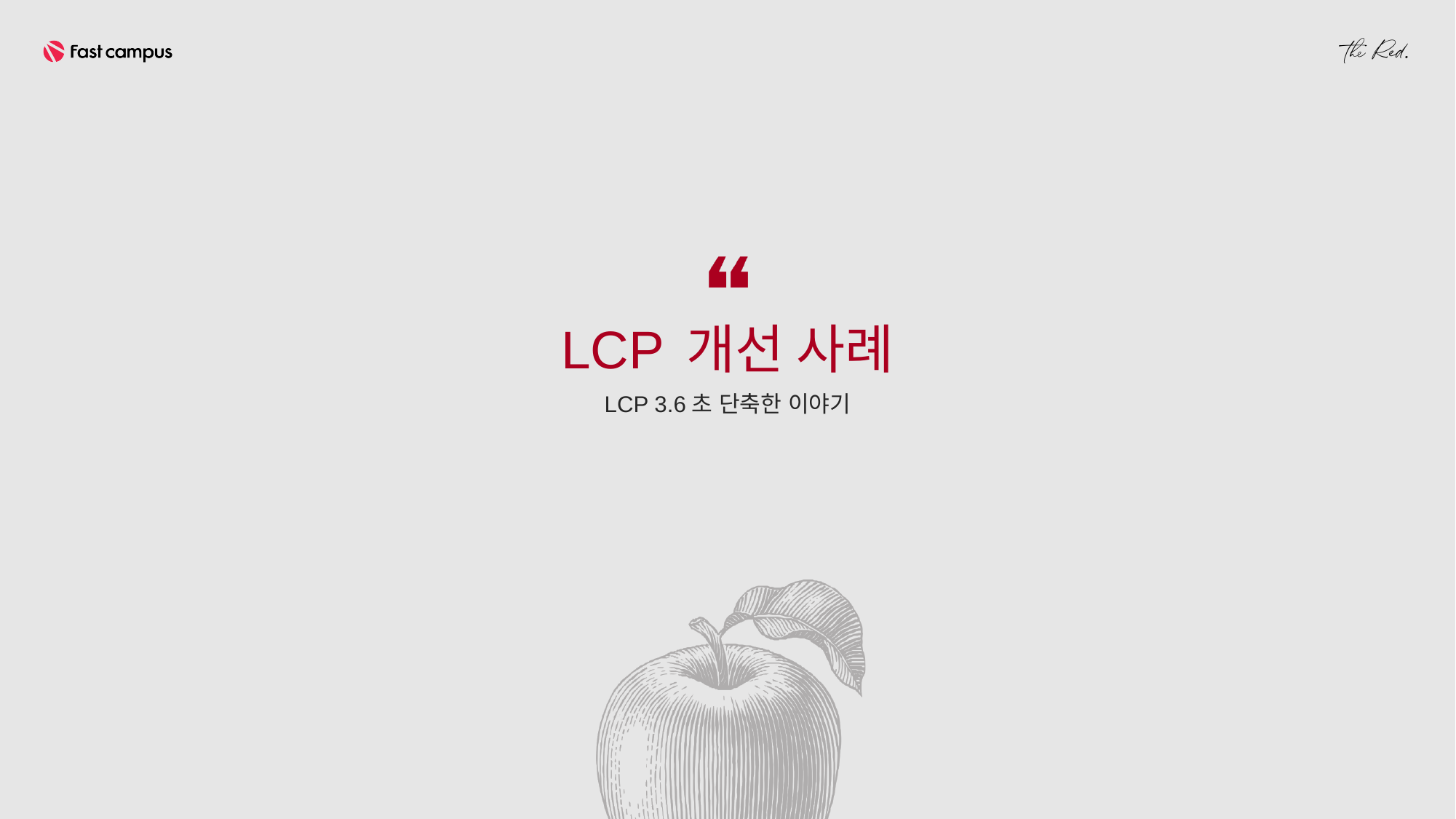

LCP 개선 사례
LCP 3.6초 단축한 이야기